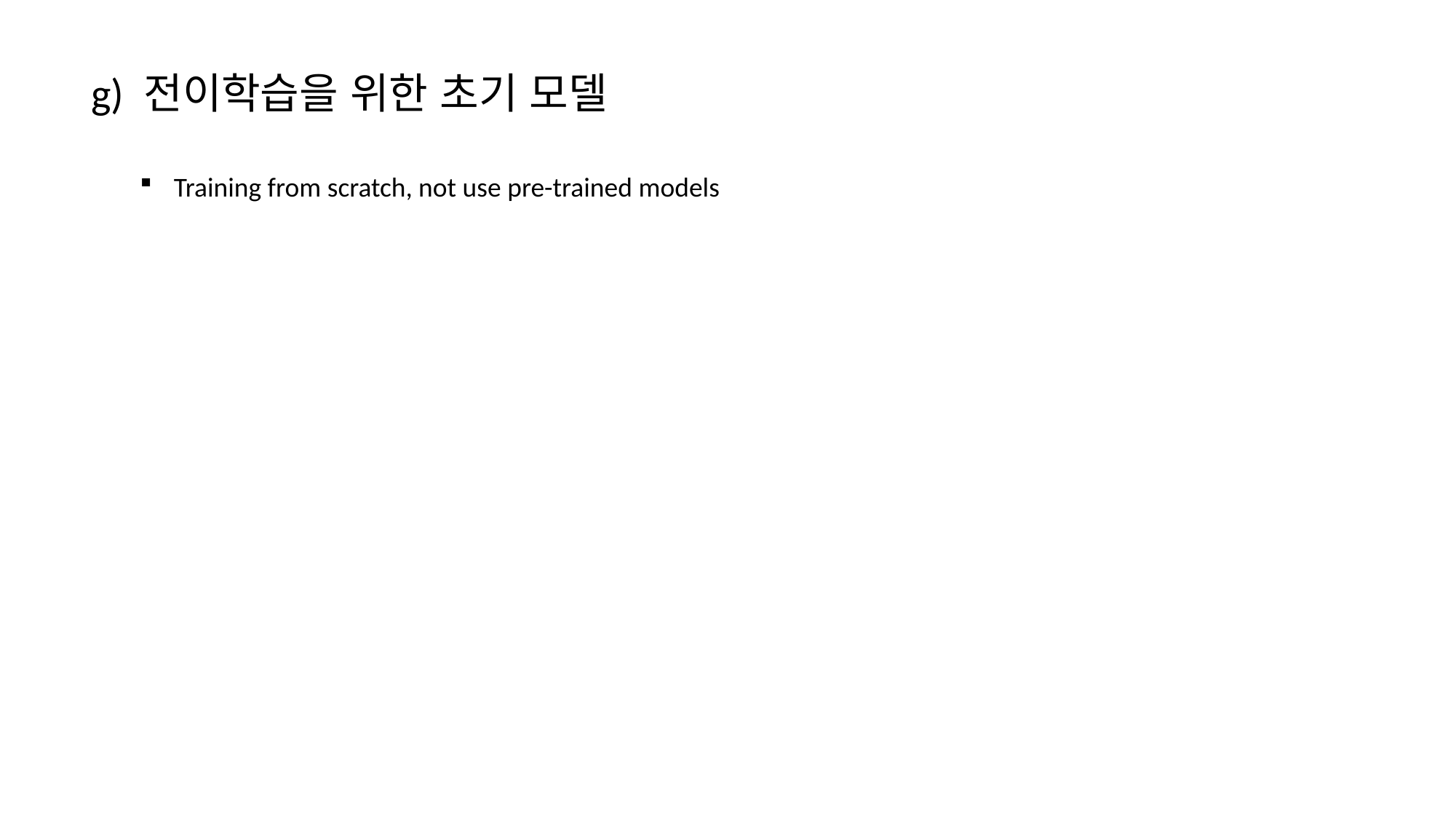

g) 전이학습을 위한 초기 모델
Training from scratch, not use pre-trained models